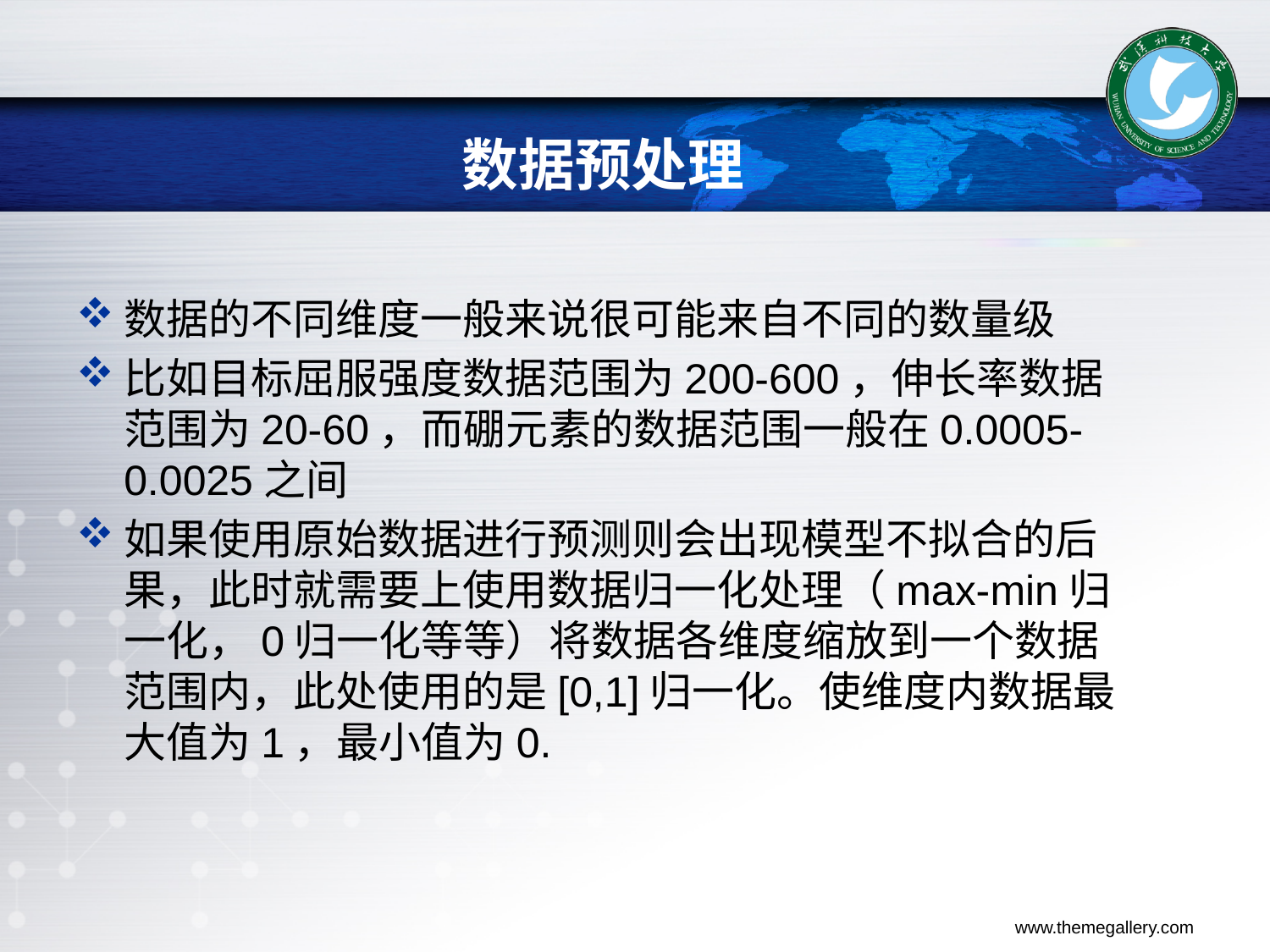

# 数据预处理
数据的不同维度一般来说很可能来自不同的数量级
比如目标屈服强度数据范围为200-600，伸长率数据范围为20-60，而硼元素的数据范围一般在0.0005-0.0025之间
如果使用原始数据进行预测则会出现模型不拟合的后果，此时就需要上使用数据归一化处理（max-min归一化，0归一化等等）将数据各维度缩放到一个数据范围内，此处使用的是[0,1]归一化。使维度内数据最大值为1，最小值为0.

www.themegallery.com